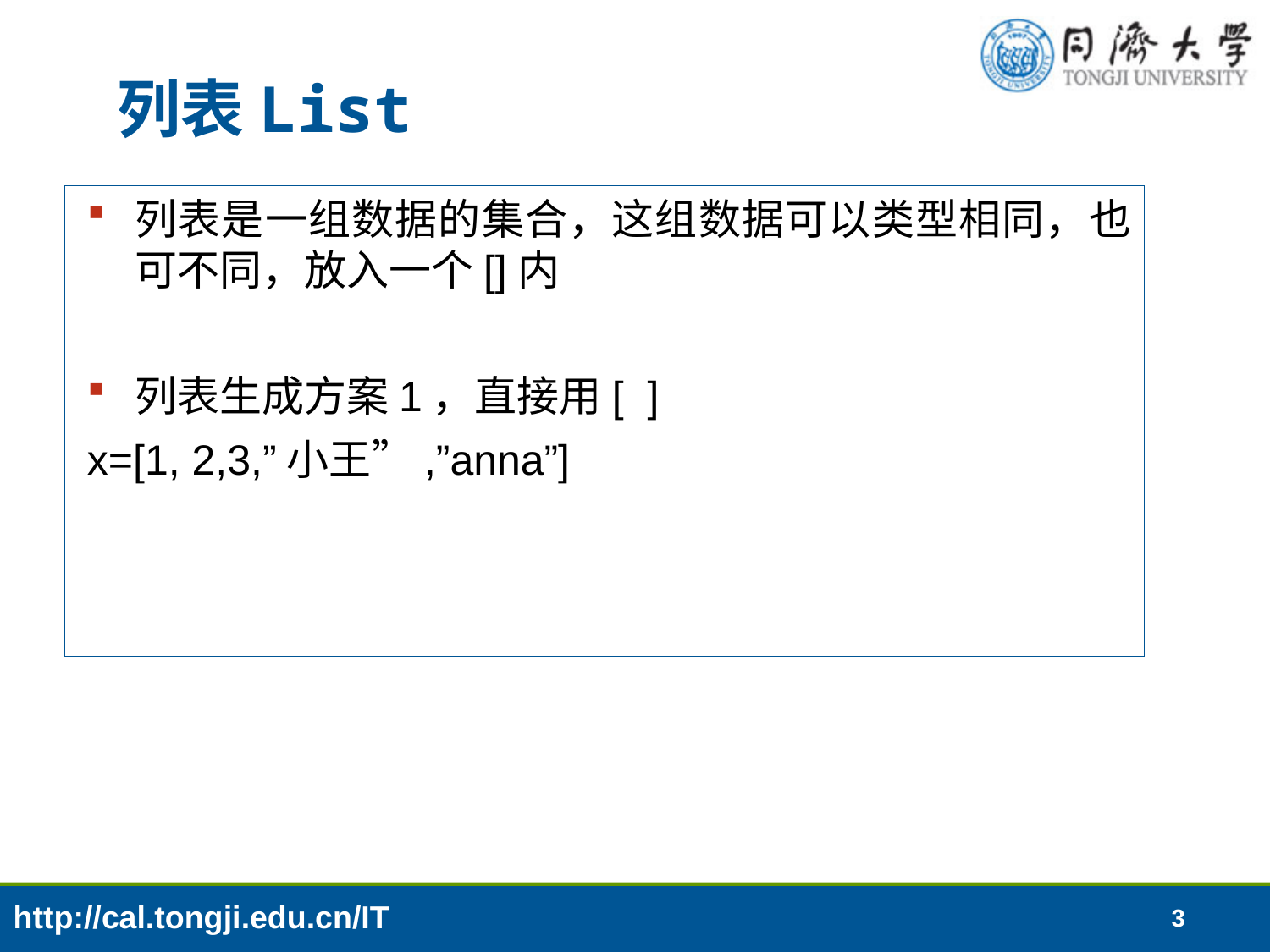

# 列表List
列表是一组数据的集合，这组数据可以类型相同，也可不同，放入一个[]内

列表生成方案1，直接用[  ]
x=[1, 2,3,”小王”,”anna”]